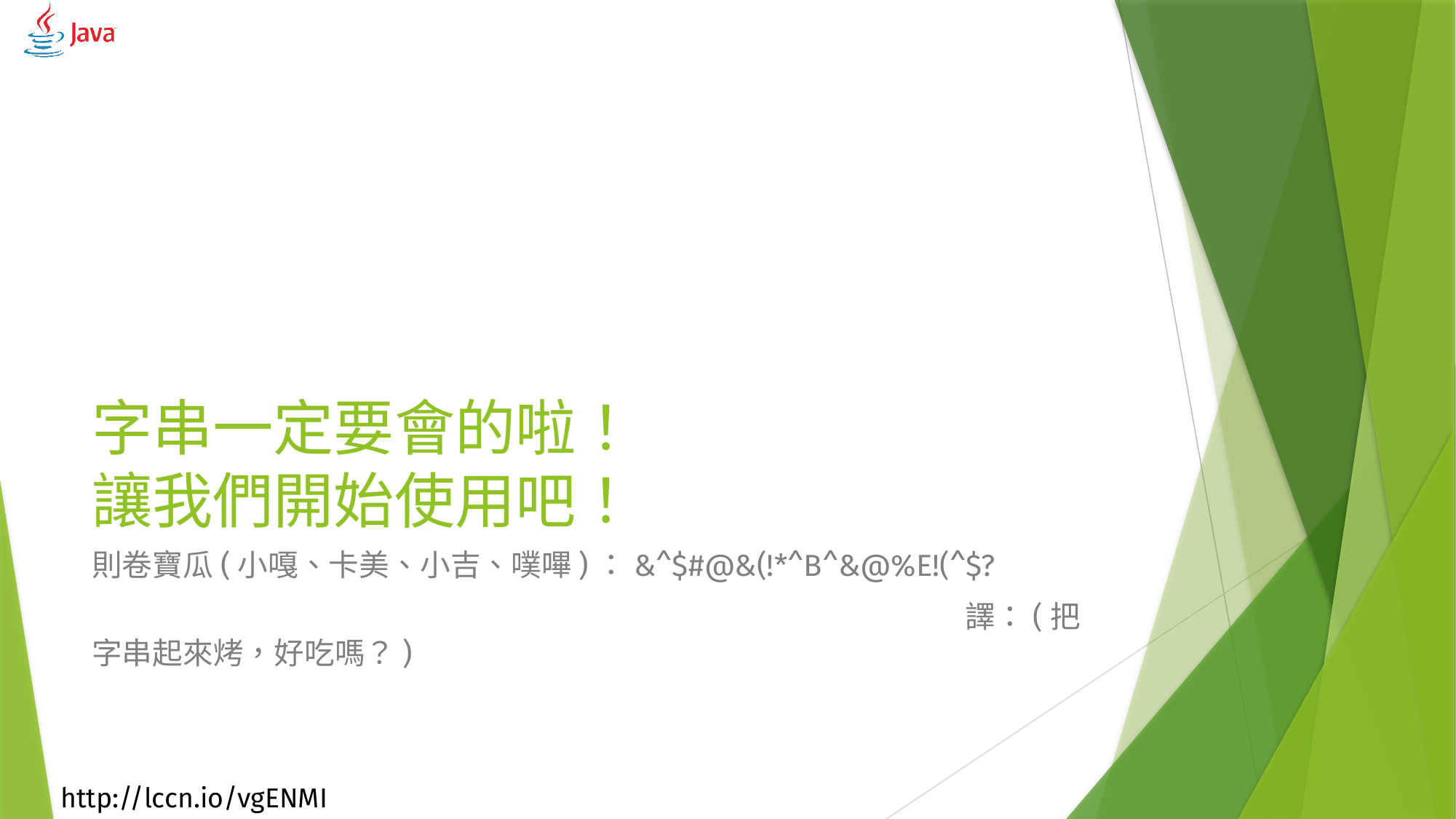

# 字串一定要會的啦！ 讓我們開始使用吧！
則卷寶瓜(小嘎、卡美、小吉、噗嗶)：&^$#@&(!*^B^&@%E!(^$?
								譯：(把字串起來烤，好吃嗎？)